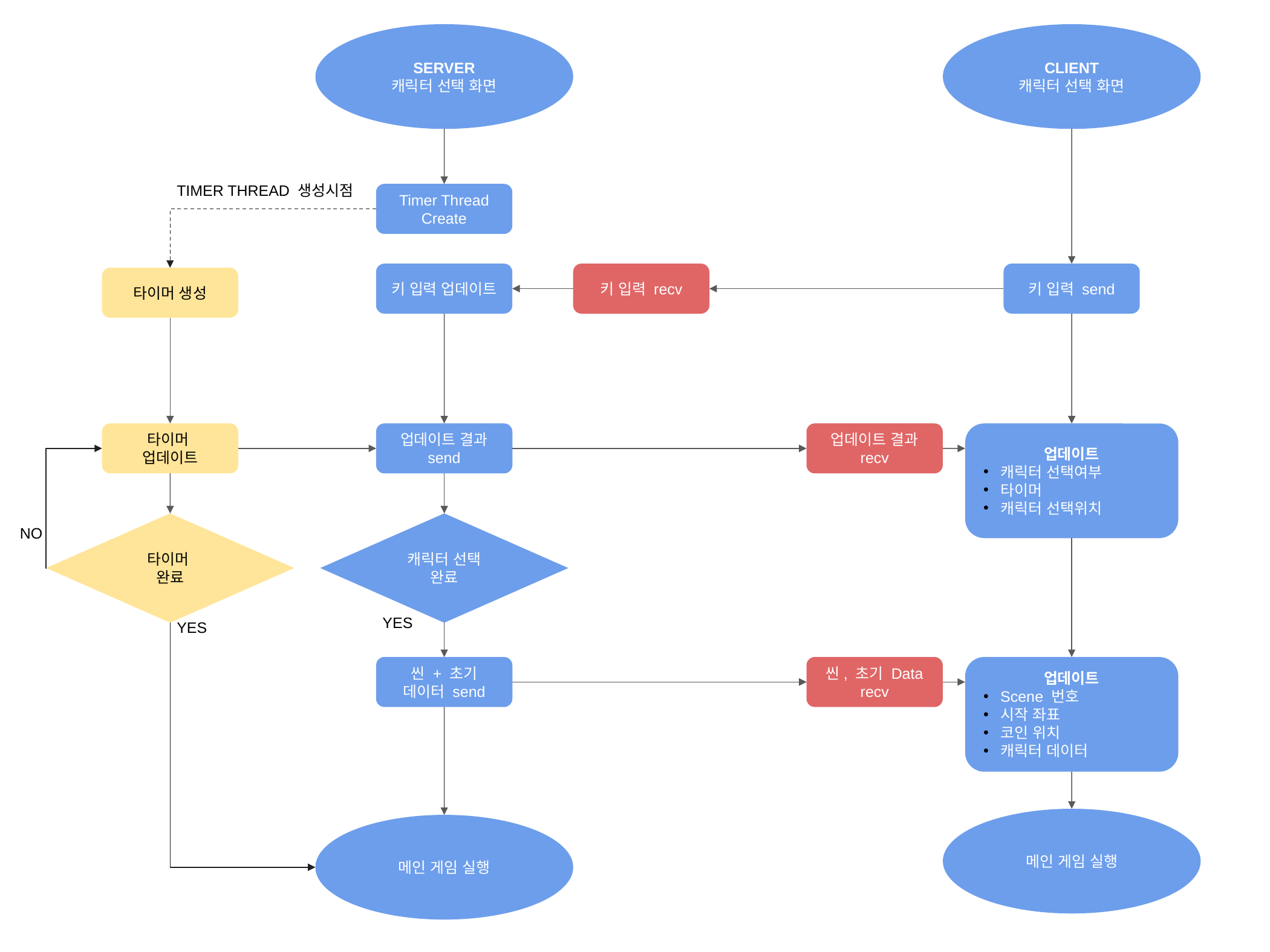

SERVER
캐릭터 선택 화면
CLIENT
캐릭터 선택 화면
TIMER THREAD 생성시점
Timer Thread Create
키 입력 업데이트
키 입력 recv
키 입력 send
타이머 생성
업데이트
캐릭터 선택여부
타이머
캐릭터 선택위치
타이머
업데이트
업데이트 결과 send
업데이트 결과 recv
타이머
완료
캐릭터 선택 완료
NO
YES
YES
씬 + 초기 데이터 send
씬, 초기 Data
recv
업데이트
Scene 번호
시작 좌표
코인 위치
캐릭터 데이터
메인 게임 실행
메인 게임 실행